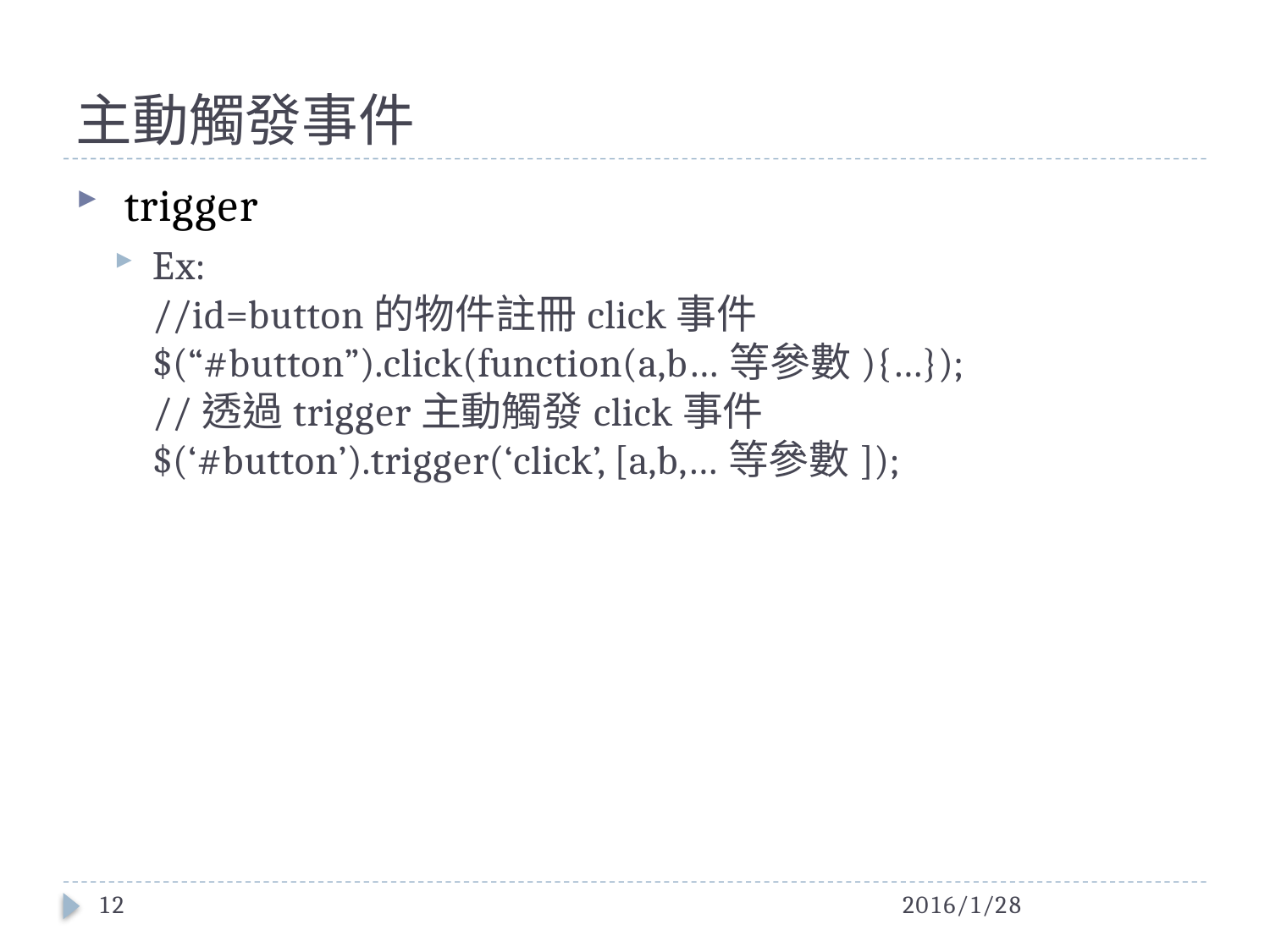

# 主動觸發事件
 trigger
Ex:
//id=button的物件註冊click事件
$(“#button”).click(function(a,b…等參數){…});
//透過trigger主動觸發click事件
$(‘#button’).trigger(‘click’, [a,b,…等參數]);
12
2016/1/28